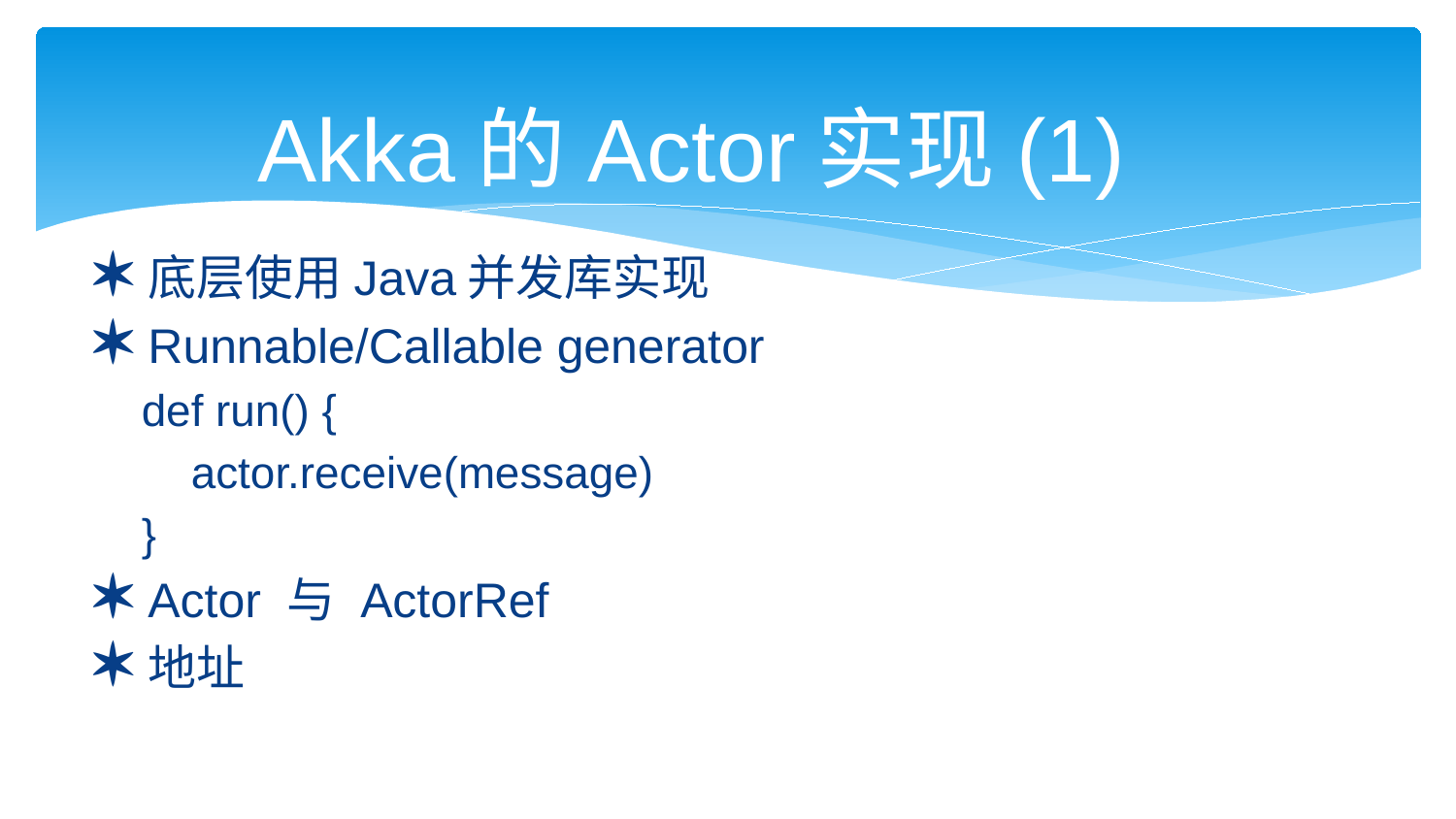

# Akka的Actor实现(1)
底层使用Java并发库实现
Runnable/Callable generator
def run() {
    actor.receive(message)
}
Actor 与 ActorRef
地址